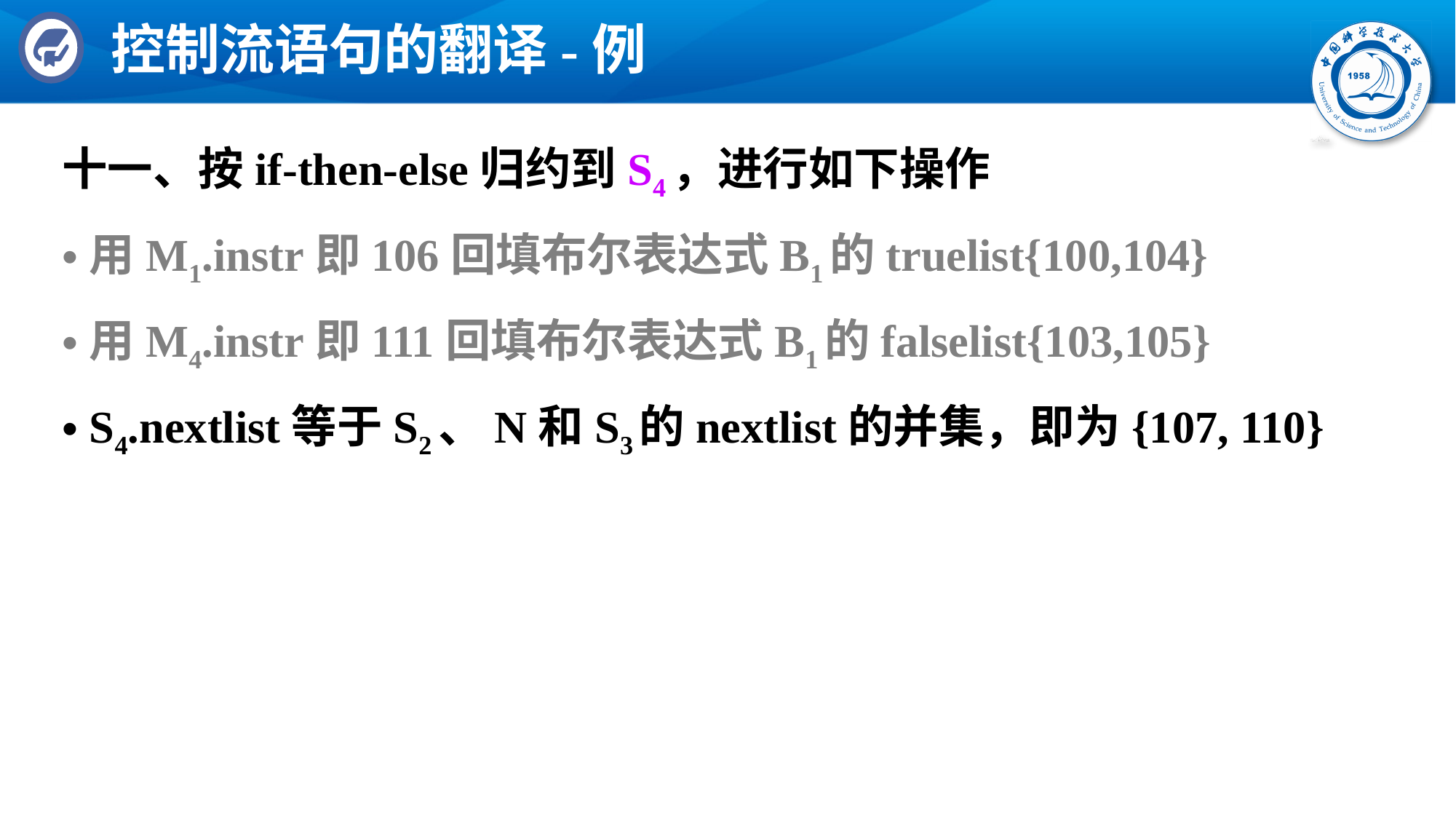

# 控制流语句的翻译-例
十一、按if-then-else归约到S4，进行如下操作
用M1.instr即106回填布尔表达式B1的truelist{100,104}
用M4.instr即111回填布尔表达式B1的falselist{103,105}
S4.nextlist等于S2、N和S3的nextlist的并集，即为{107, 110}